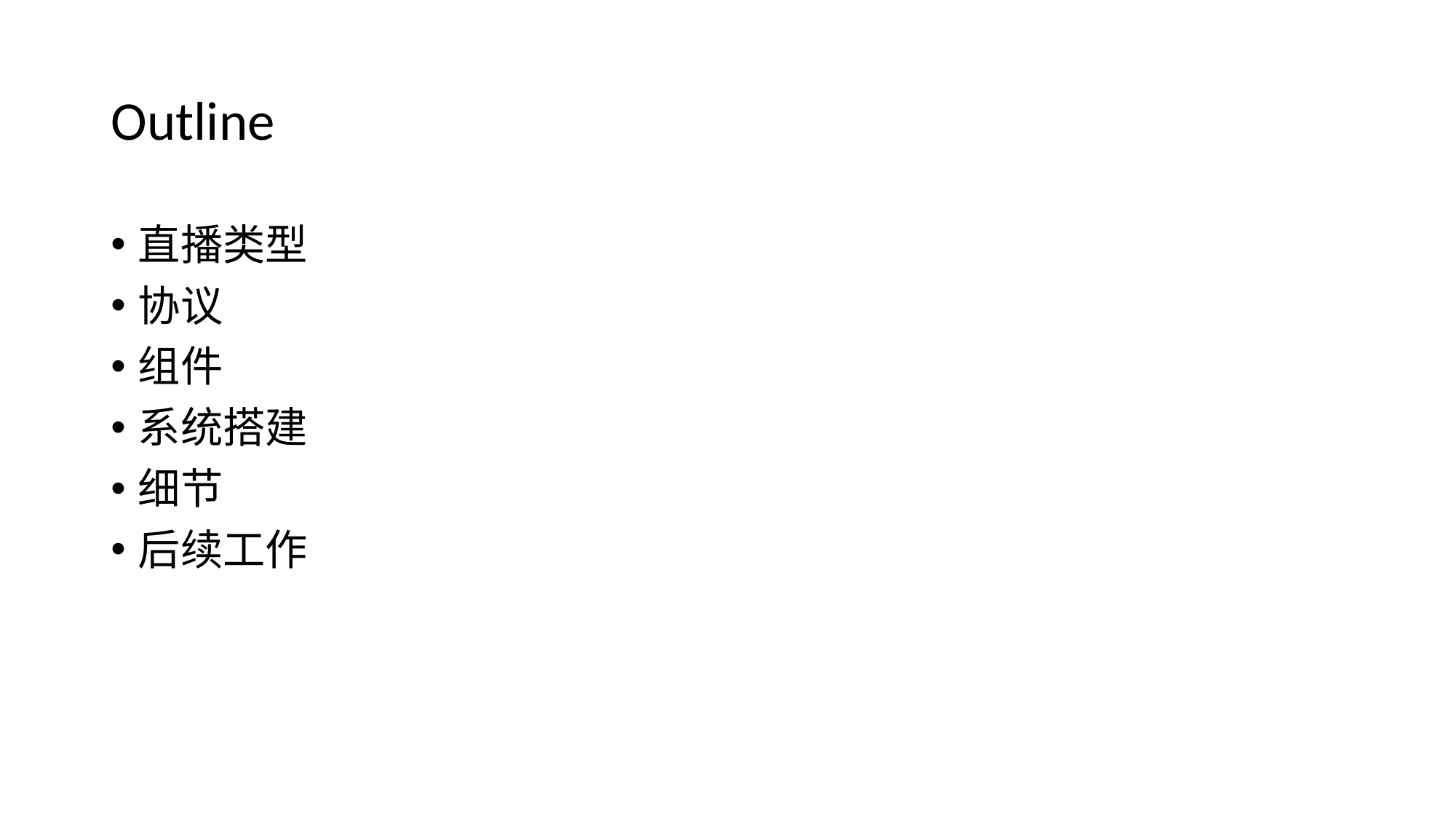

# Outline
直播类型
协议
组件
系统搭建
细节
后续工作